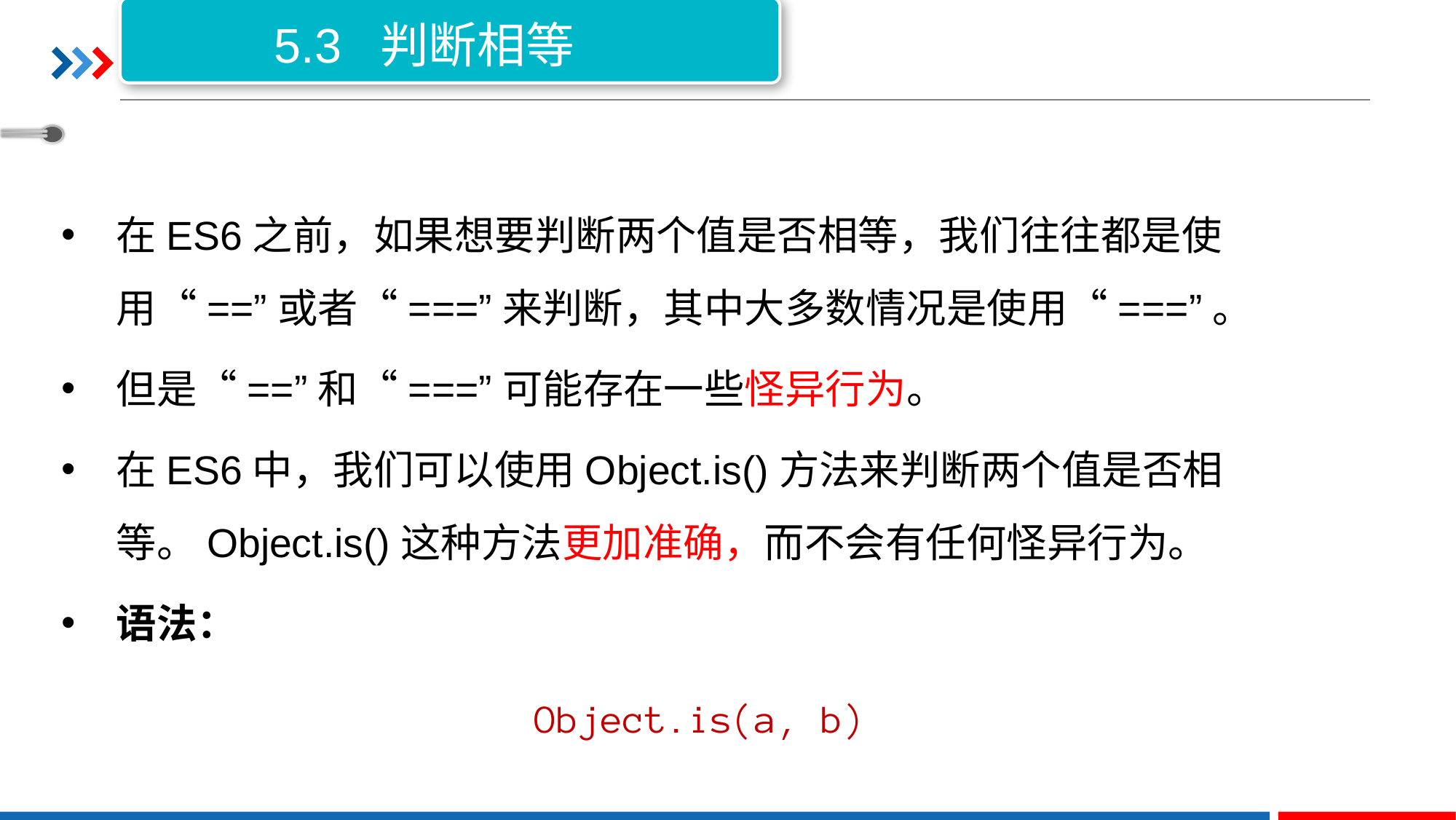

5.3  判断相等

在ES6之前，如果想要判断两个值是否相等，我们往往都是使用“==”或者“===”来判断，其中大多数情况是使用“===”。
但是“==”和“===”可能存在一些怪异行为。
在ES6中，我们可以使用Object.is()方法来判断两个值是否相等。Object.is()这种方法更加准确，而不会有任何怪异行为。
语法：
Object.is(a, b)